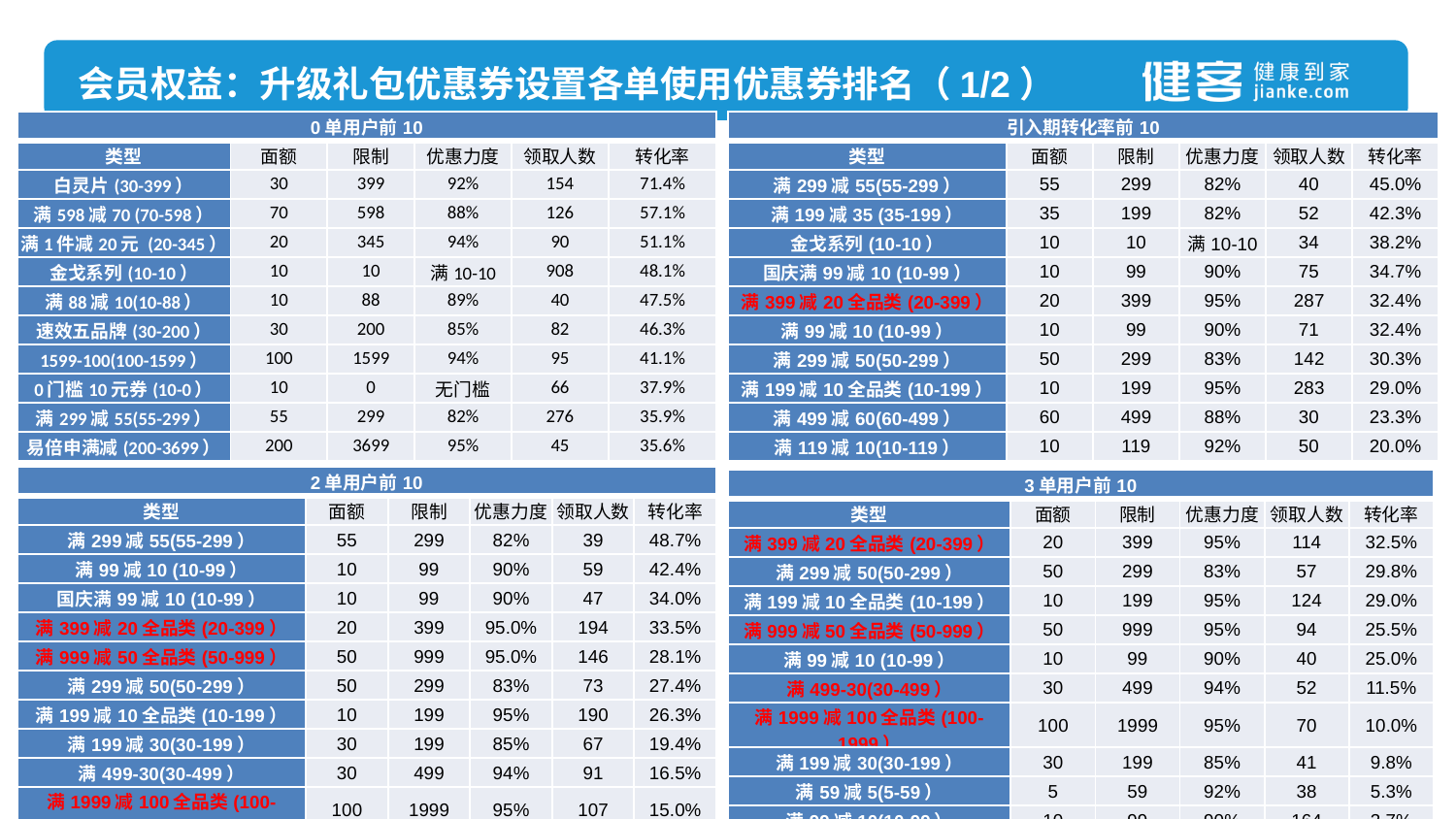

会员权益：升级礼包优惠券设置各单使用优惠券排名（1/2）
| 0单用户前10 |  |  |  |  |  |
| --- | --- | --- | --- | --- | --- |
| 类型 | 面额 | 限制 | 优惠力度 | 领取人数 | 转化率 |
| 白灵片(30-399） | 30 | 399 | 92% | 154 | 71.4% |
| 满598减70 (70-598） | 70 | 598 | 88% | 126 | 57.1% |
| 满1件减20元 (20-345） | 20 | 345 | 94% | 90 | 51.1% |
| 金戈系列(10-10） | 10 | 10 | 满10-10 | 908 | 48.1% |
| 满88减10(10-88） | 10 | 88 | 89% | 40 | 47.5% |
| 速效五品牌(30-200） | 30 | 200 | 85% | 82 | 46.3% |
| 1599-100(100-1599） | 100 | 1599 | 94% | 95 | 41.1% |
| 0门槛10元券(10-0） | 10 | 0 | 无门槛 | 66 | 37.9% |
| 满299减55(55-299） | 55 | 299 | 82% | 276 | 35.9% |
| 易倍申满减(200-3699） | 200 | 3699 | 95% | 45 | 35.6% |
| 引入期转化率前10 |  |  |  |  |  |
| --- | --- | --- | --- | --- | --- |
| 类型 | 面额 | 限制 | 优惠力度 | 领取人数 | 转化率 |
| 满299减55(55-299） | 55 | 299 | 82% | 40 | 45.0% |
| 满199减35 (35-199） | 35 | 199 | 82% | 52 | 42.3% |
| 金戈系列(10-10） | 10 | 10 | 满10-10 | 34 | 38.2% |
| 国庆满99减10 (10-99） | 10 | 99 | 90% | 75 | 34.7% |
| 满399减20全品类(20-399） | 20 | 399 | 95% | 287 | 32.4% |
| 满99减10 (10-99） | 10 | 99 | 90% | 71 | 32.4% |
| 满299减50(50-299） | 50 | 299 | 83% | 142 | 30.3% |
| 满199减10全品类(10-199） | 10 | 199 | 95% | 283 | 29.0% |
| 满499减60(60-499） | 60 | 499 | 88% | 30 | 23.3% |
| 满119减10(10-119） | 10 | 119 | 92% | 50 | 20.0% |
| 2单用户前10 |  |  |  |  |  |
| --- | --- | --- | --- | --- | --- |
| 类型 | 面额 | 限制 | 优惠力度 | 领取人数 | 转化率 |
| 满299减55(55-299） | 55 | 299 | 82% | 39 | 48.7% |
| 满99减10 (10-99） | 10 | 99 | 90% | 59 | 42.4% |
| 国庆满99减10 (10-99） | 10 | 99 | 90% | 47 | 34.0% |
| 满399减20全品类(20-399） | 20 | 399 | 95.0% | 194 | 33.5% |
| 满999减50全品类(50-999） | 50 | 999 | 95.0% | 146 | 28.1% |
| 满299减50(50-299） | 50 | 299 | 83% | 73 | 27.4% |
| 满199减10全品类(10-199） | 10 | 199 | 95% | 190 | 26.3% |
| 满199减30(30-199） | 30 | 199 | 85% | 67 | 19.4% |
| 满499-30(30-499） | 30 | 499 | 94% | 91 | 16.5% |
| 满1999减100全品类(100-1999） | 100 | 1999 | 95% | 107 | 15.0% |
| 3单用户前10 |  |  |  |  |  |
| --- | --- | --- | --- | --- | --- |
| 类型 | 面额 | 限制 | 优惠力度 | 领取人数 | 转化率 |
| 满399减20全品类(20-399） | 20 | 399 | 95% | 114 | 32.5% |
| 满299减50(50-299） | 50 | 299 | 83% | 57 | 29.8% |
| 满199减10全品类(10-199） | 10 | 199 | 95% | 124 | 29.0% |
| 满999减50全品类(50-999） | 50 | 999 | 95% | 94 | 25.5% |
| 满99减10 (10-99） | 10 | 99 | 90% | 40 | 25.0% |
| 满499-30(30-499） | 30 | 499 | 94% | 52 | 11.5% |
| 满1999减100全品类(100-1999） | 100 | 1999 | 95% | 70 | 10.0% |
| 满199减30(30-199） | 30 | 199 | 85% | 41 | 9.8% |
| 满59减5(5-59） | 5 | 59 | 92% | 38 | 5.3% |
| 满99减10(10-99） | 10 | 99 | 90% | 164 | 3.7% |